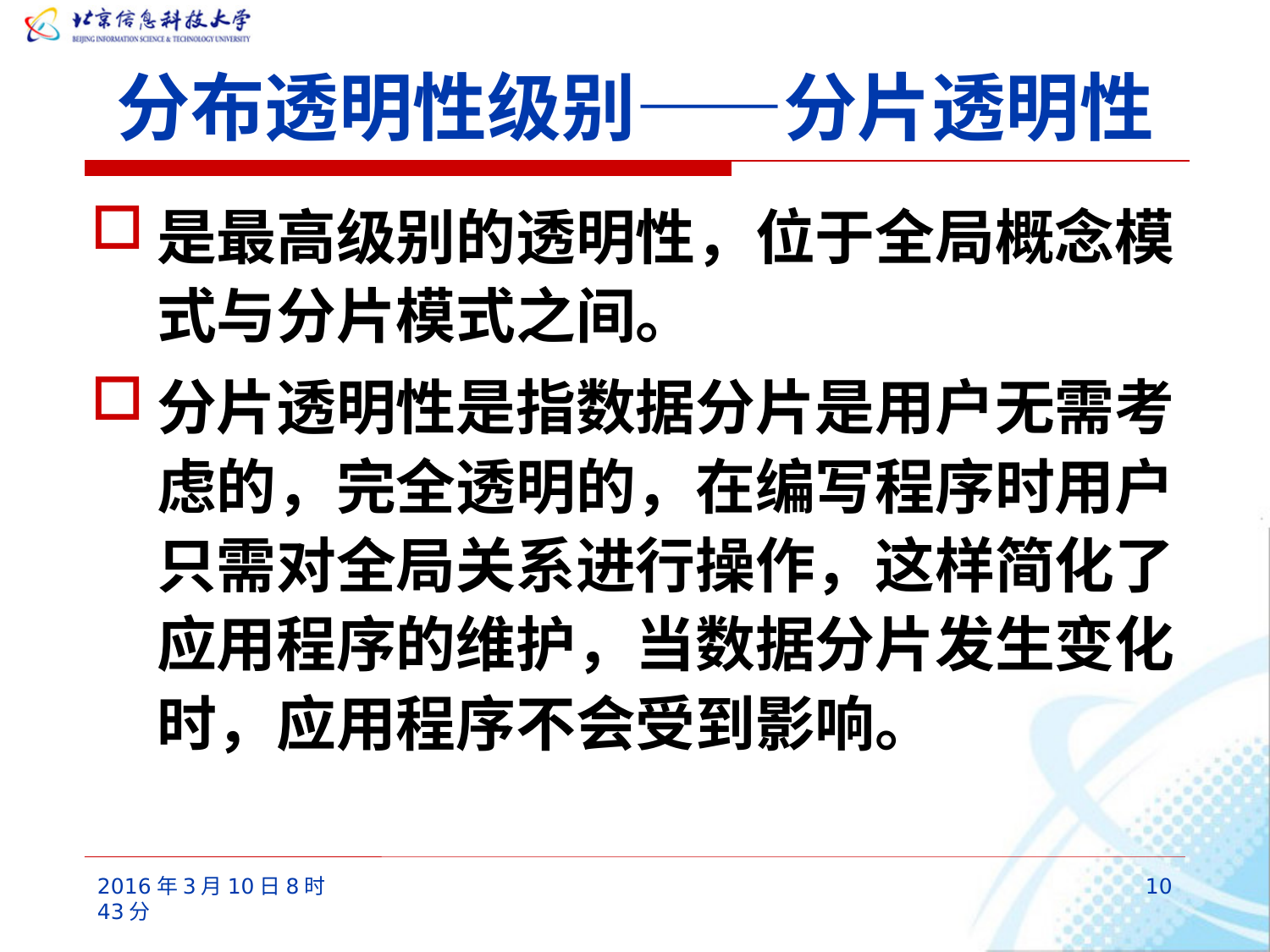

# 分布透明性级别——分片透明性
是最高级别的透明性，位于全局概念模式与分片模式之间。
分片透明性是指数据分片是用户无需考虑的，完全透明的，在编写程序时用户只需对全局关系进行操作，这样简化了应用程序的维护，当数据分片发生变化时，应用程序不会受到影响。
2016年3月10日8时43分
10